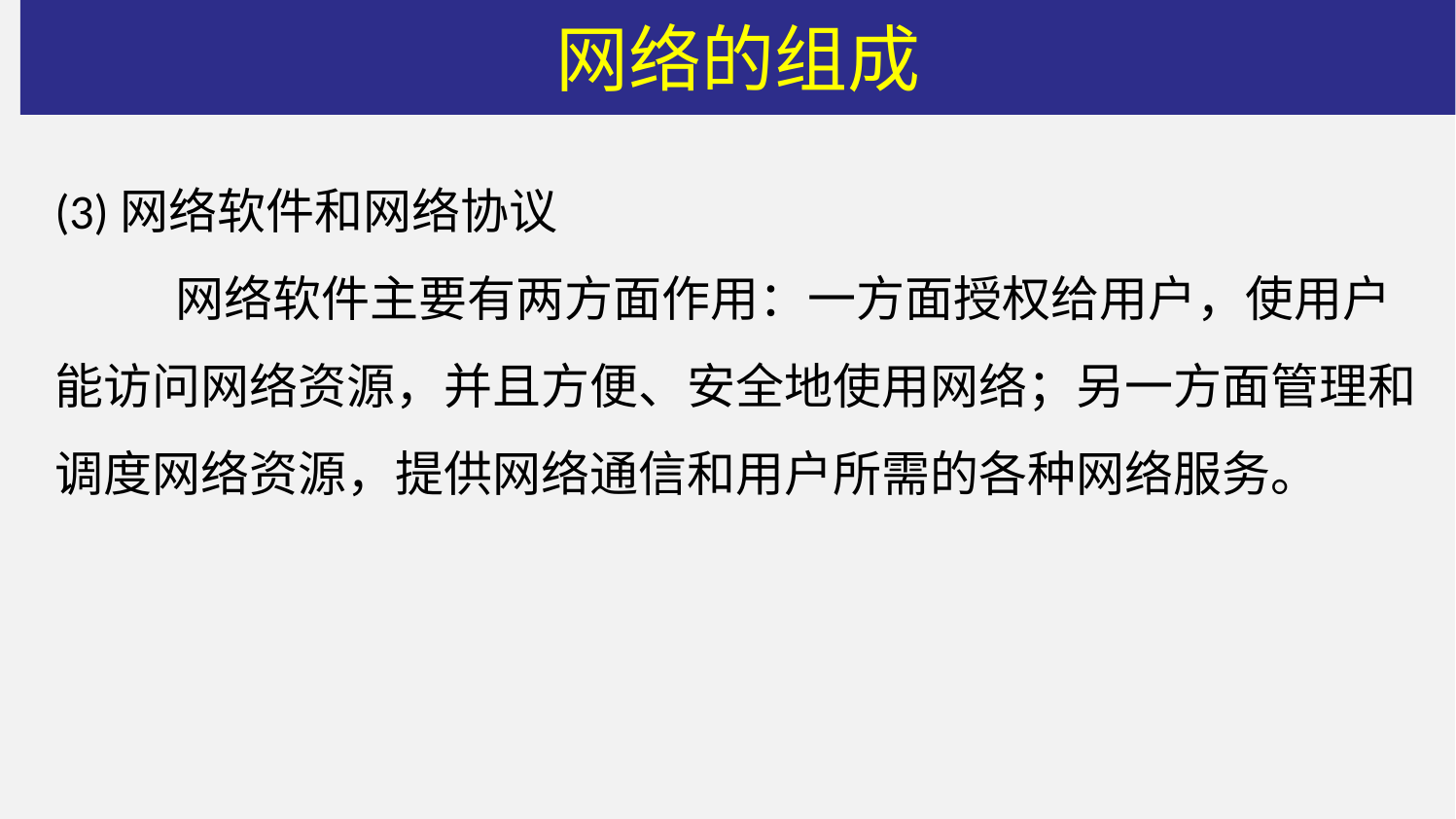

# 网络的组成
(3)网络软件和网络协议
        网络软件主要有两方面作用：一方面授权给用户，使用户能访问网络资源，并且方便、安全地使用网络；另一方面管理和调度网络资源，提供网络通信和用户所需的各种网络服务。